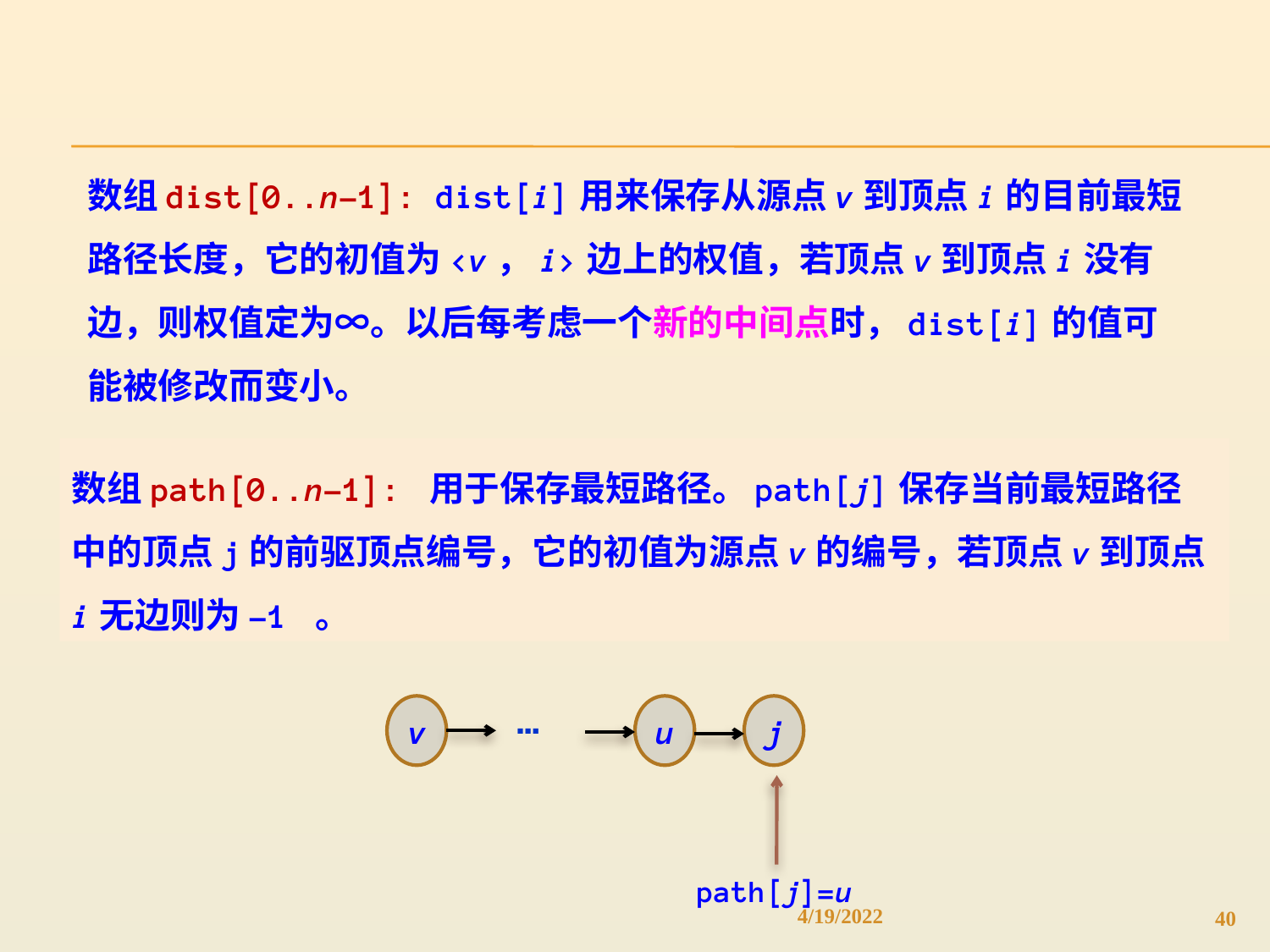

数组dist[0..n-1]: dist[i]用来保存从源点v到顶点i的目前最短路径长度，它的初值为<v，i>边上的权值，若顶点v到顶点i没有边，则权值定为∞。以后每考虑一个新的中间点时，dist[i]的值可能被修改而变小。
数组path[0..n-1]: 用于保存最短路径。path[j]保存当前最短路径中的顶点j的前驱顶点编号，它的初值为源点v的编号，若顶点v到顶点i无边则为-1 。
…
v
u
j
path[j]=u
4/19/2022
40